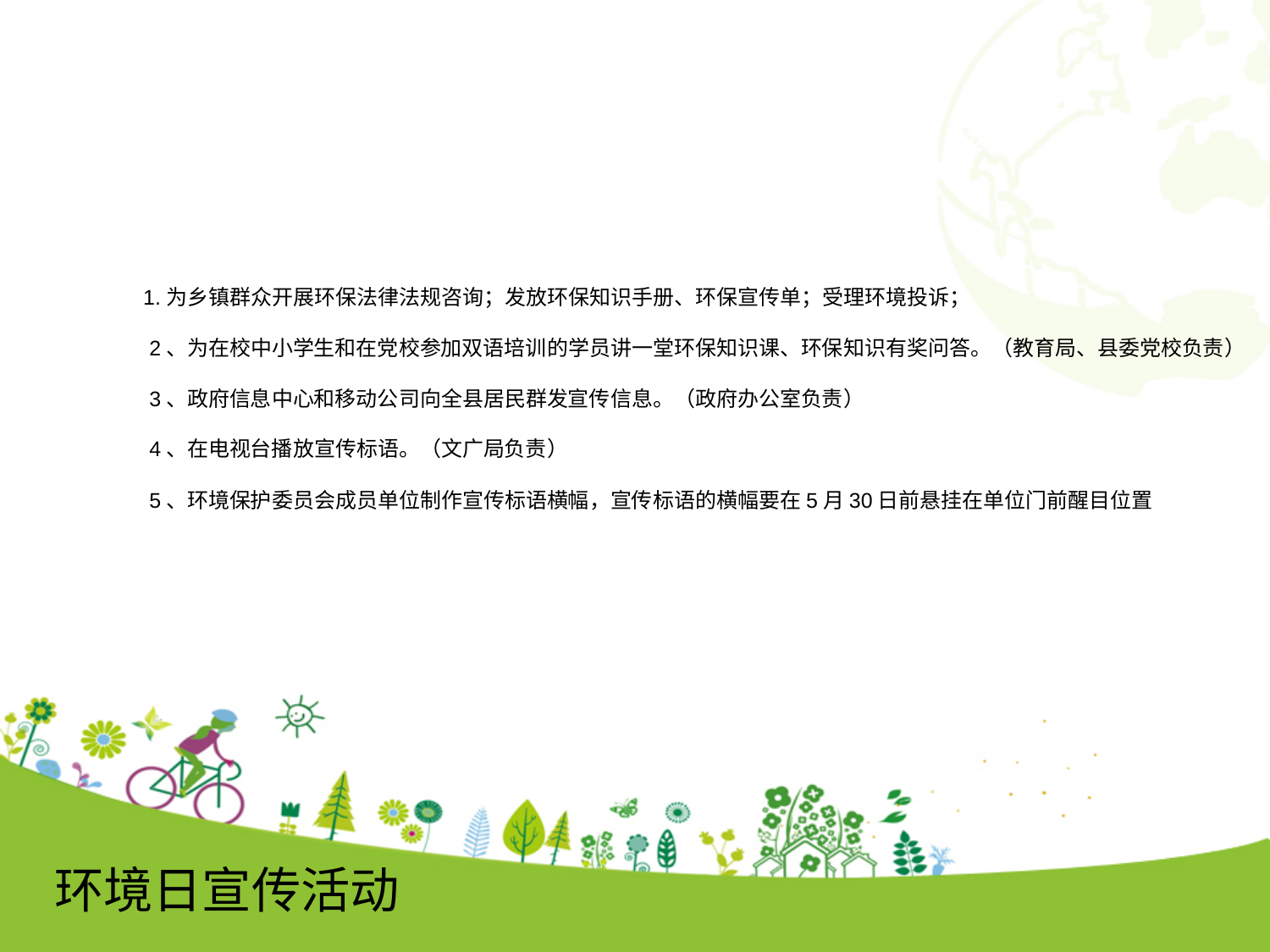

点击添加文本
       1.为乡镇群众开展环保法律法规咨询；发放环保知识手册、环保宣传单；受理环境投诉；

　　2、为在校中小学生和在党校参加双语培训的学员讲一堂环保知识课、环保知识有奖问答。（教育局、县委党校负责）

　　3、政府信息中心和移动公司向全县居民群发宣传信息。（政府办公室负责）

　　4、在电视台播放宣传标语。（文广局负责）

　　5、环境保护委员会成员单位制作宣传标语横幅，宣传标语的横幅要在5月30日前悬挂在单位门前醒目位置

点击添加文本
点击添加文本
点击添加文本
环境日宣传活动